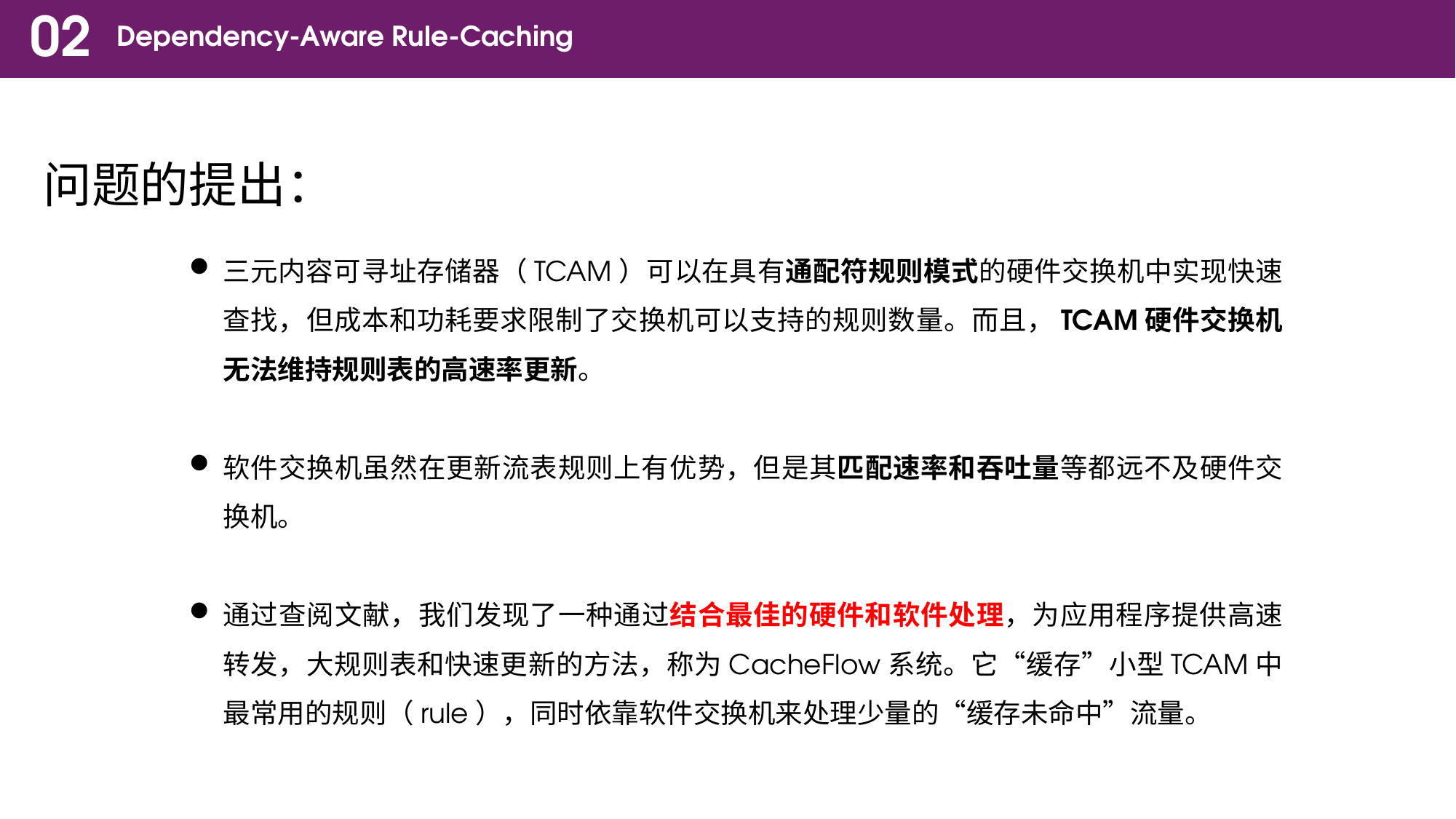

02
Dependency-Aware Rule-Caching
问题的提出：

三元内容可寻址存储器（TCAM）可以在具有通配符规则模式的硬件交换机中实现快速查找，但成本和功耗要求限制了交换机可以支持的规则数量。而且，TCAM硬件交换机无法维持规则表的高速率更新。

软件交换机虽然在更新流表规则上有优势，但是其匹配速率和吞吐量等都远不及硬件交换机。

通过查阅文献，我们发现了一种通过结合最佳的硬件和软件处理，为应用程序提供高速转发，大规则表和快速更新的方法，称为CacheFlow系统。它“缓存”小型TCAM中最常用的规则（rule），同时依靠软件交换机来处理少量的“缓存未命中”流量。